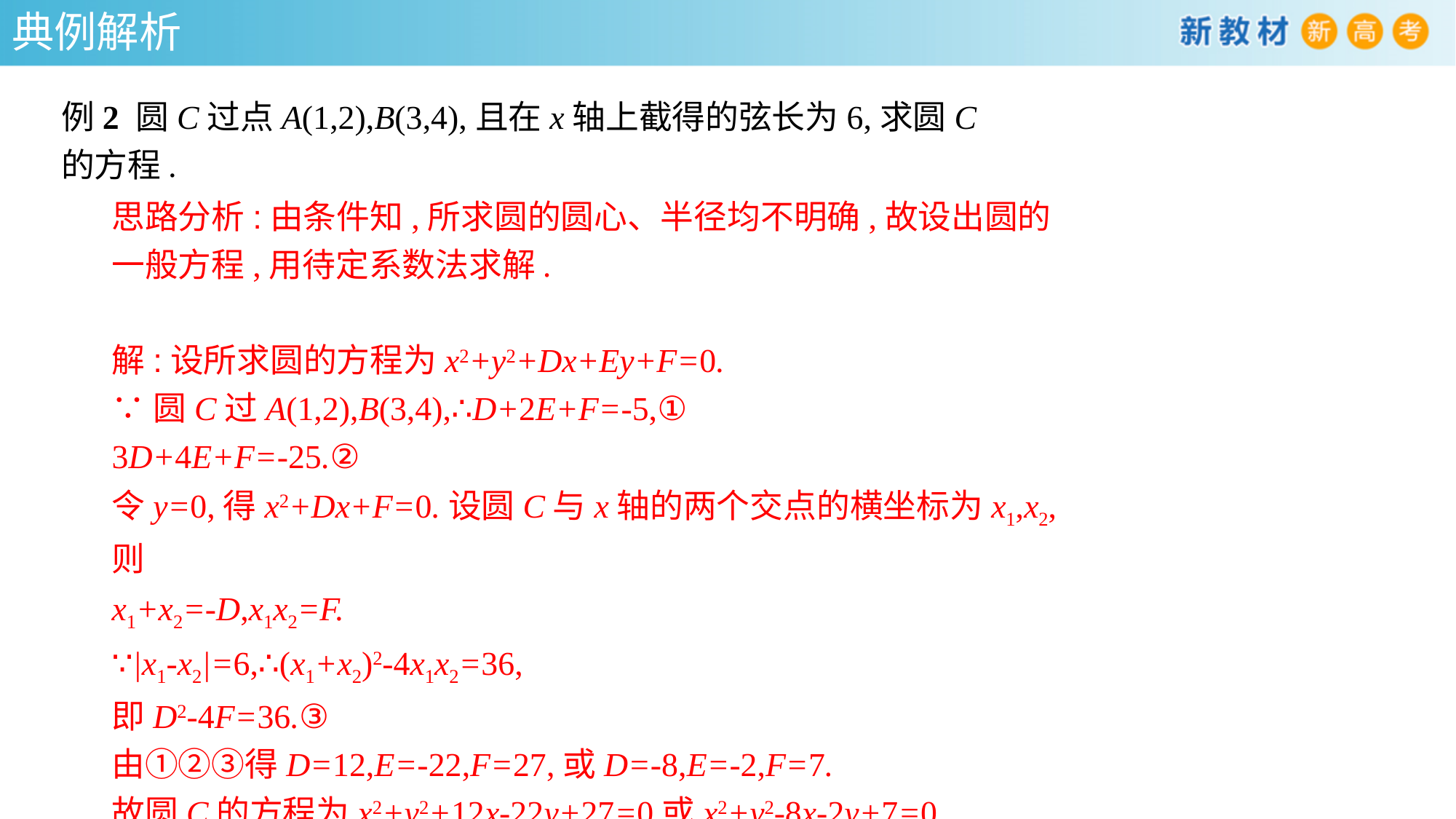

典例解析
例2 圆C过点A(1,2),B(3,4),且在x轴上截得的弦长为6,求圆C的方程.
思路分析:由条件知,所求圆的圆心、半径均不明确,故设出圆的一般方程,用待定系数法求解.
解:设所求圆的方程为x2+y2+Dx+Ey+F=0.
∵圆C过A(1,2),B(3,4),∴D+2E+F=-5,①
3D+4E+F=-25.②
令y=0,得x2+Dx+F=0.设圆C与x轴的两个交点的横坐标为x1,x2,则
x1+x2=-D,x1x2=F.
∵|x1-x2|=6,∴(x1+x2)2-4x1x2=36,
即D2-4F=36.③
由①②③得D=12,E=-22,F=27,或D=-8,E=-2,F=7.
故圆C的方程为x2+y2+12x-22y+27=0或x2+y2-8x-2y+7=0.